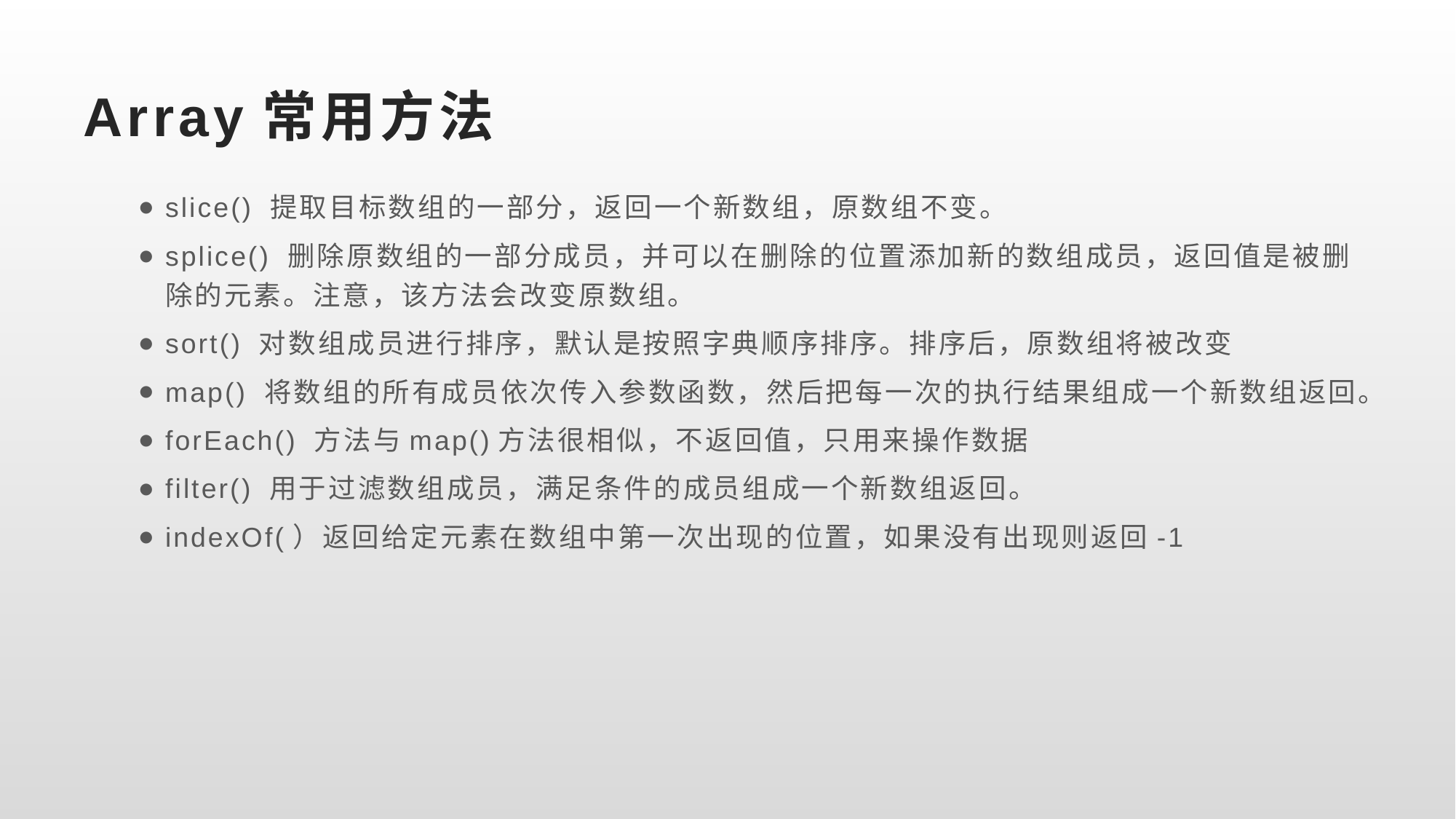

# Array常用方法
slice() 提取目标数组的一部分，返回一个新数组，原数组不变。
splice() 删除原数组的一部分成员，并可以在删除的位置添加新的数组成员，返回值是被删除的元素。注意，该方法会改变原数组。
sort() 对数组成员进行排序，默认是按照字典顺序排序。排序后，原数组将被改变
map() 将数组的所有成员依次传入参数函数，然后把每一次的执行结果组成一个新数组返回。
forEach() 方法与map()方法很相似，不返回值，只用来操作数据
filter() 用于过滤数组成员，满足条件的成员组成一个新数组返回。
indexOf(）返回给定元素在数组中第一次出现的位置，如果没有出现则返回-1